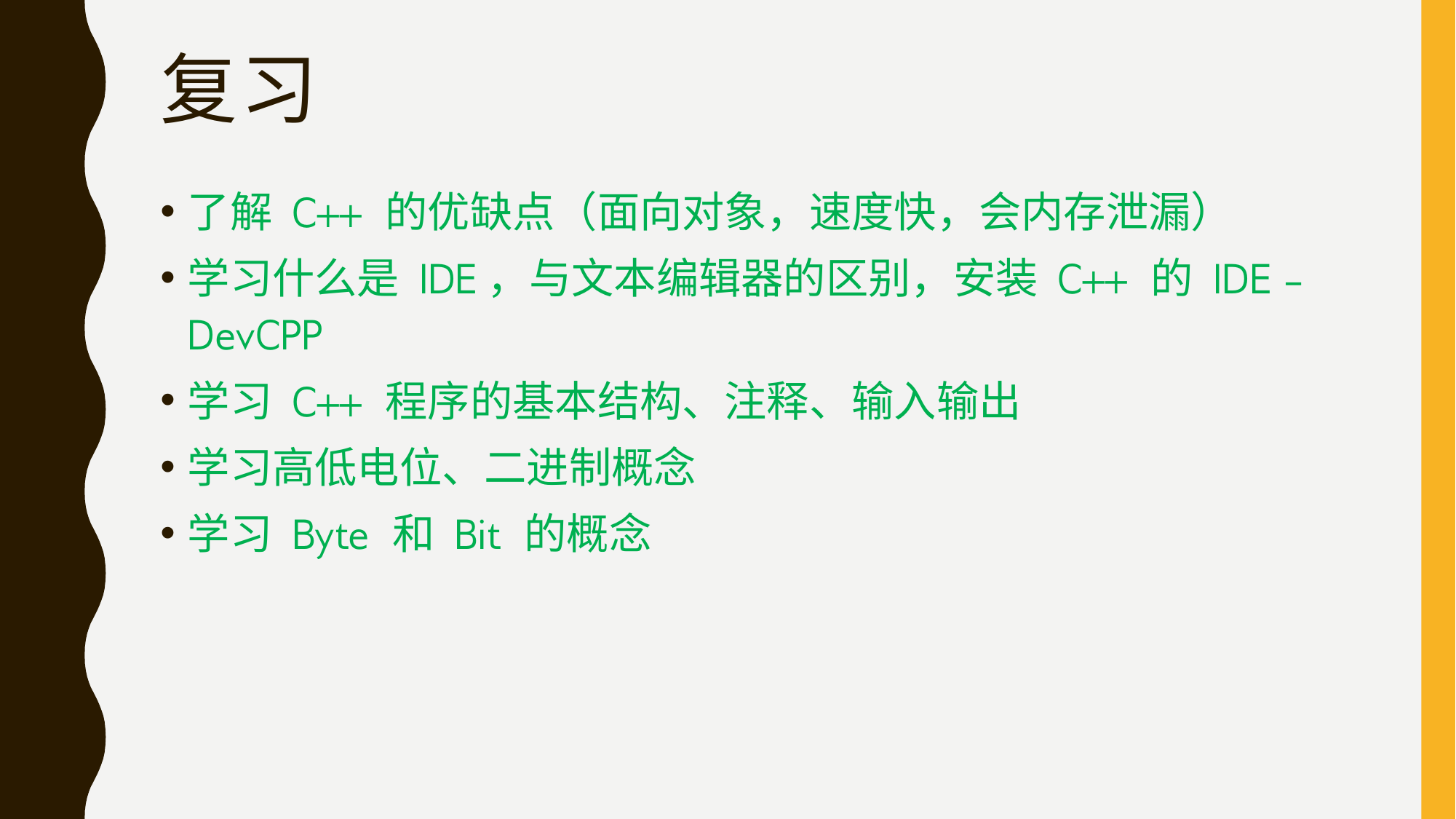

# 复习
了解 C++ 的优缺点（面向对象，速度快，会内存泄漏）
学习什么是 IDE，与文本编辑器的区别，安装 C++ 的 IDE – DevCPP
学习 C++ 程序的基本结构、注释、输入输出
学习高低电位、二进制概念
学习 Byte 和 Bit 的概念